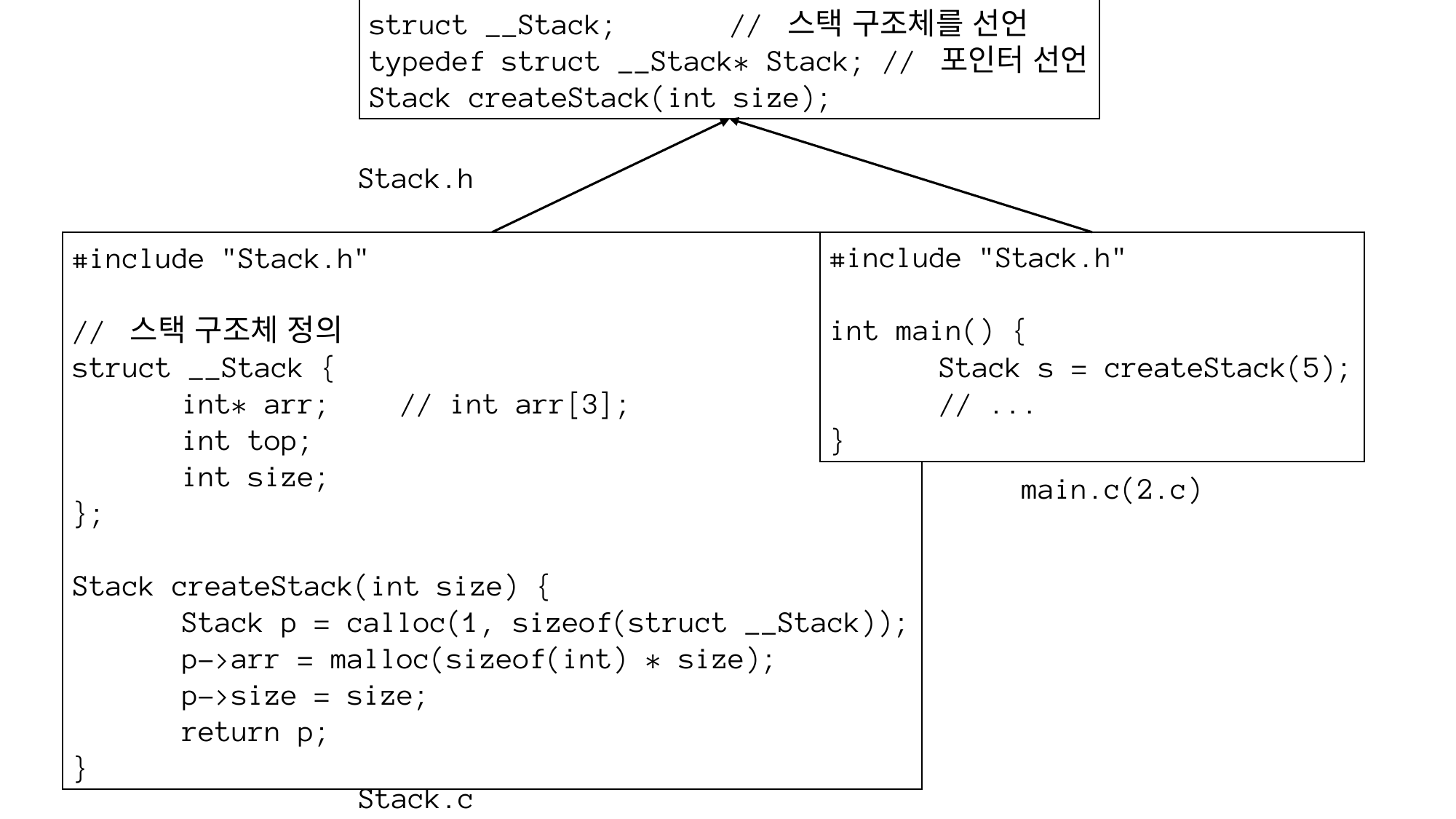

struct __Stack;	  // 스택 구조체를 선언
typedef struct __Stack* Stack; // 포인터 선언
Stack createStack(int size);
Stack.h
#include "Stack.h"

// 스택 구조체 정의
struct __Stack {
	int* arr;	// int arr[3];
	int top;
	int size;
};

Stack createStack(int size) {
	Stack p = calloc(1, sizeof(struct __Stack));
	p->arr = malloc(sizeof(int) * size);
	p->size = size;
	return p;
}
#include "Stack.h"

int main() {
	Stack s = createStack(5);
	// ...
}
main.c(2.c)
Stack.c